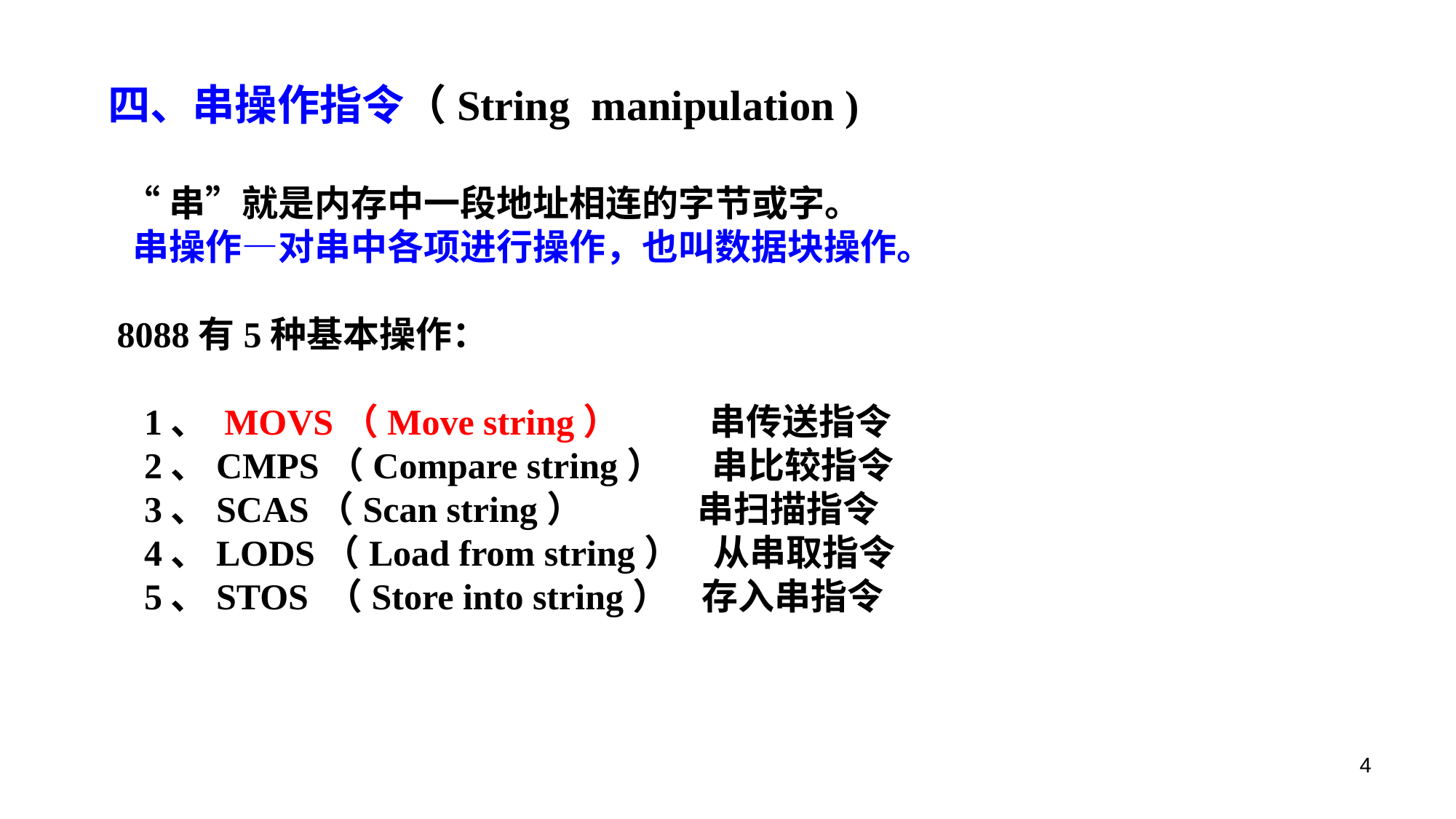

四、串操作指令（String  manipulation )

  “串”就是内存中一段地址相连的字节或字。
  串操作—对串中各项进行操作，也叫数据块操作。

 8088有5种基本操作：

    1、 MOVS（Move string）           串传送指令
    2、CMPS（Compare string）      串比较指令
    3、SCAS（Scan string）              串扫描指令
    4、LODS（Load from string）    从串取指令
    5、STOS （Store into string）    存入串指令

4